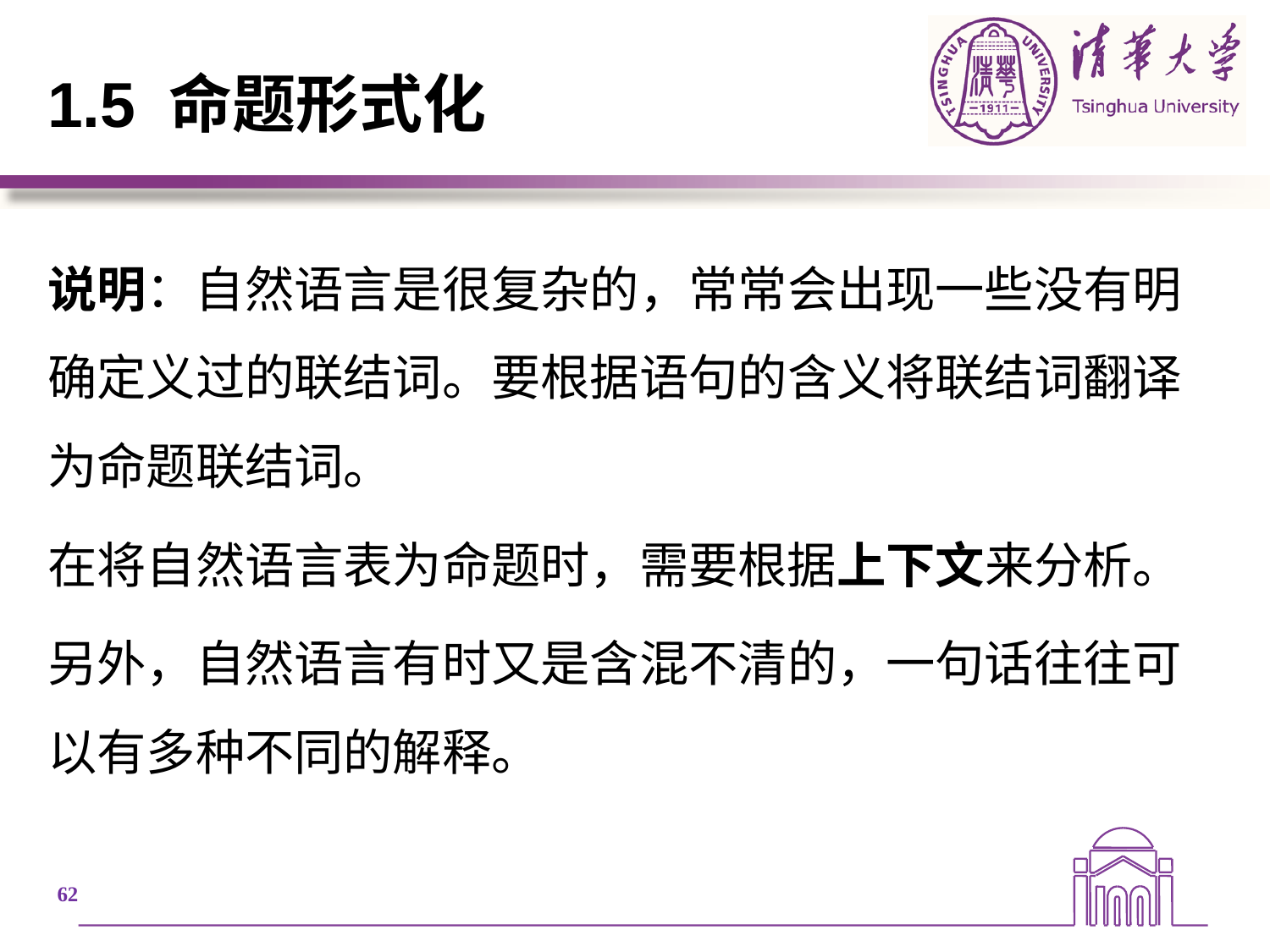

# 1.5 命题形式化
说明：自然语言是很复杂的，常常会出现一些没有明确定义过的联结词。要根据语句的含义将联结词翻译为命题联结词。
在将自然语言表为命题时，需要根据上下文来分析。
另外，自然语言有时又是含混不清的，一句话往往可以有多种不同的解释。